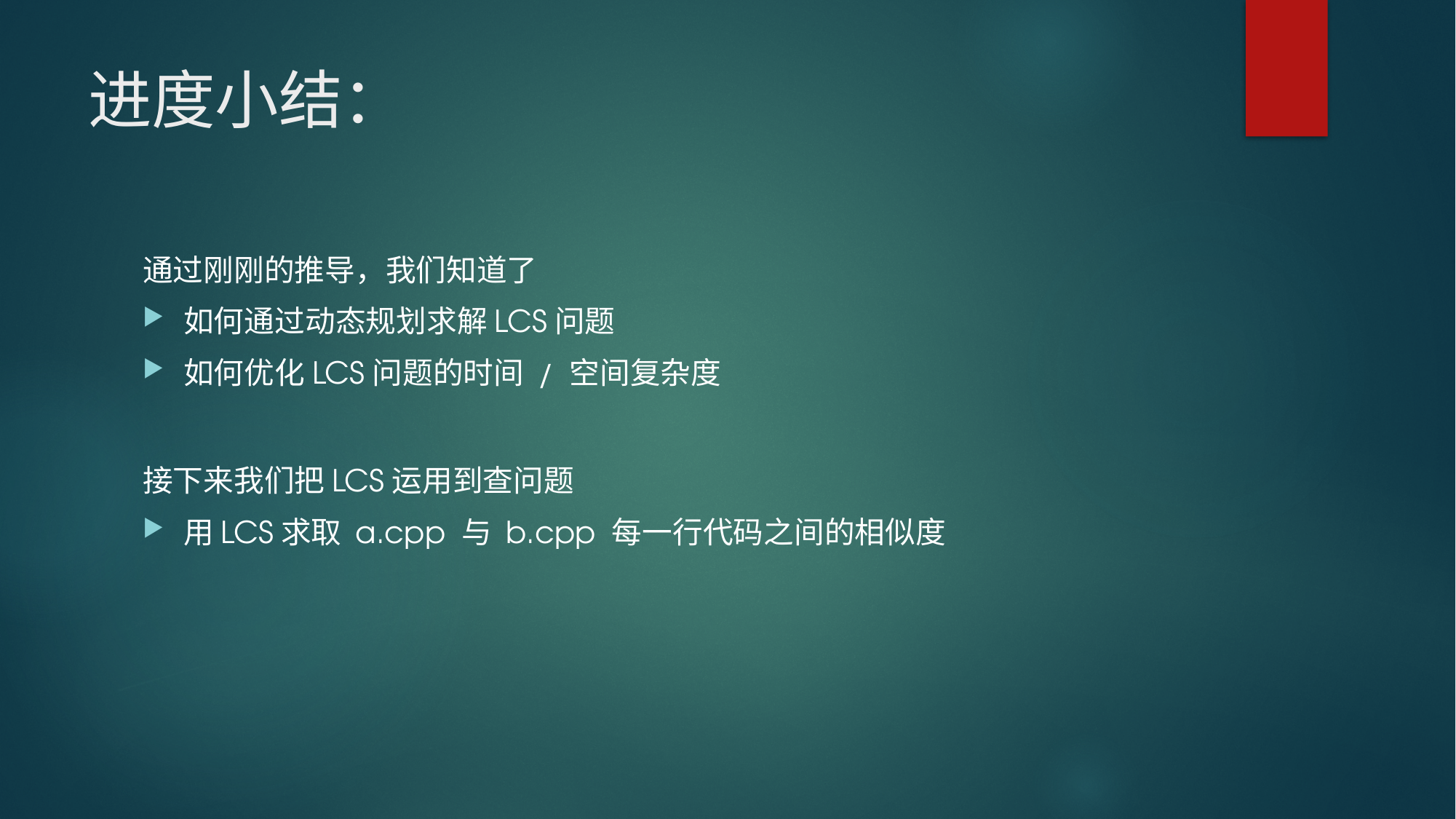

# 进度小结：
通过刚刚的推导，我们知道了
如何通过动态规划求解LCS问题
如何优化LCS问题的时间 / 空间复杂度

接下来我们把LCS运用到查问题
用LCS求取 a.cpp 与 b.cpp 每一行代码之间的相似度